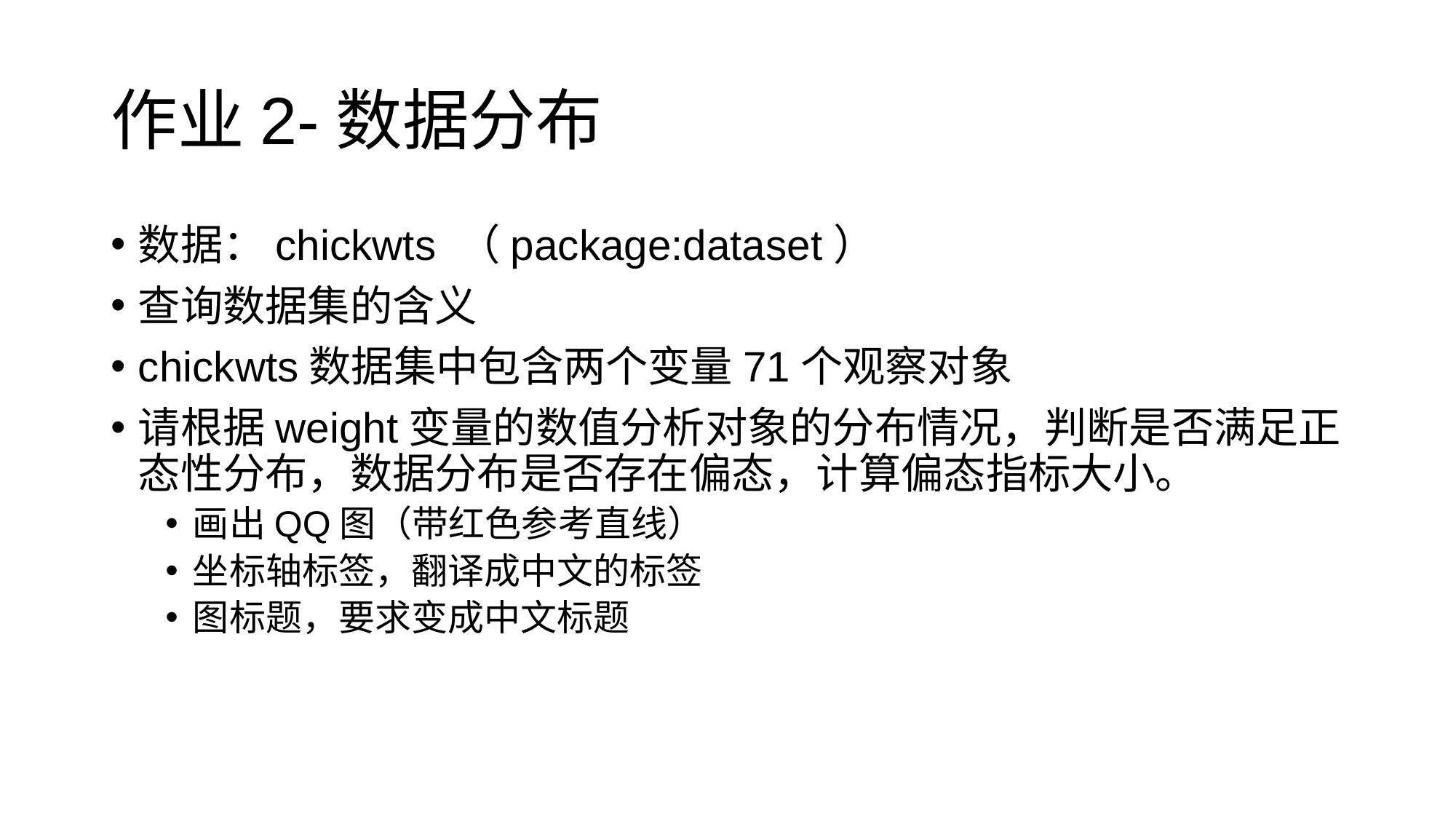

# 作业2-数据分布
数据：chickwts （package:dataset）
查询数据集的含义
chickwts数据集中包含两个变量71个观察对象
请根据weight变量的数值分析对象的分布情况，判断是否满足正态性分布，数据分布是否存在偏态，计算偏态指标大小。
画出QQ图（带红色参考直线）
坐标轴标签，翻译成中文的标签
图标题，要求变成中文标题